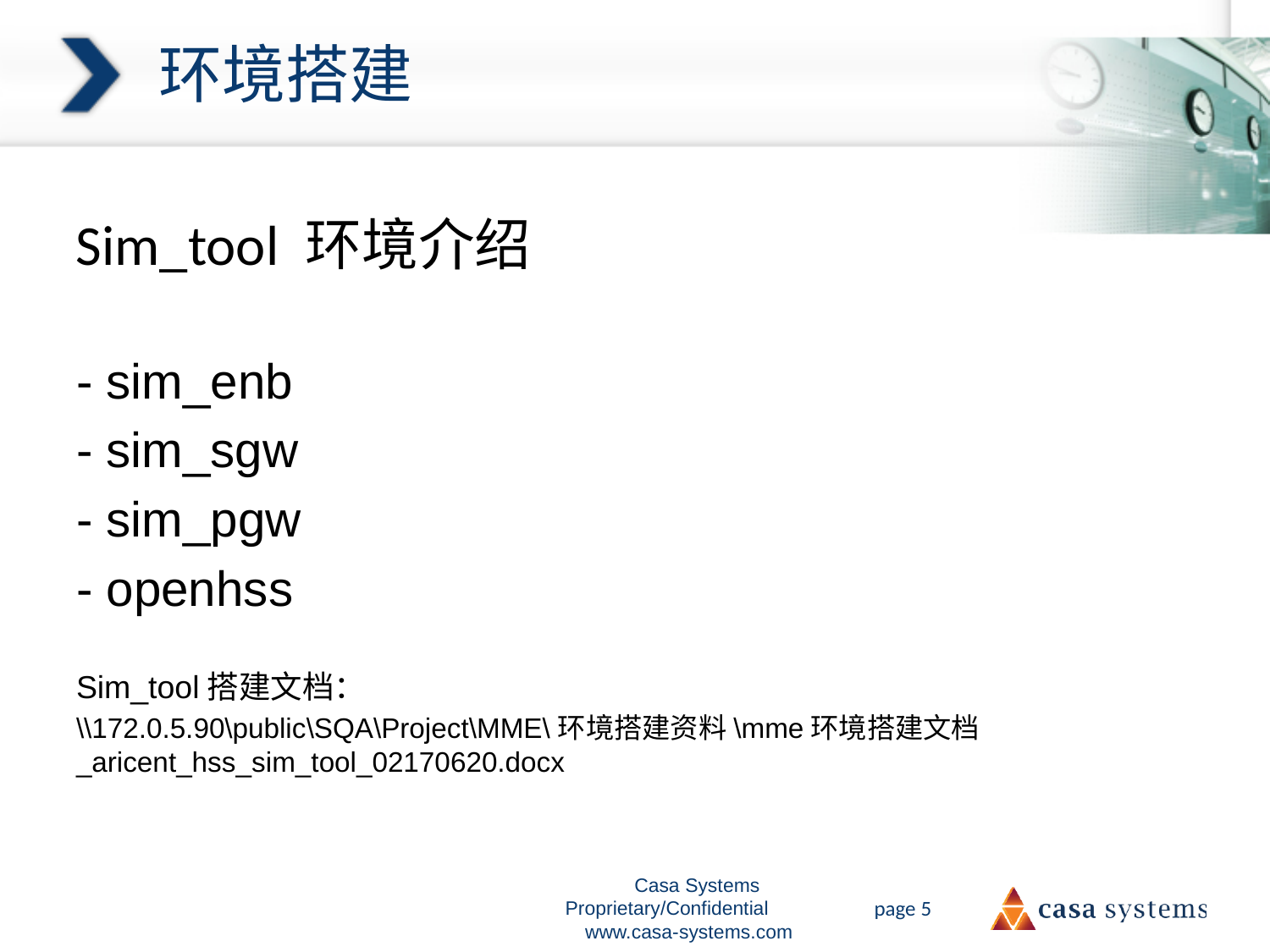

# 环境搭建
Sim_tool 环境介绍
- sim_enb
- sim_sgw
- sim_pgw
- openhss

Sim_tool搭建文档：
\\172.0.5.90\public\SQA\Project\MME\环境搭建资料\mme环境搭建文档_aricent_hss_sim_tool_02170620.docx
Casa Systems Proprietary/Confidential            www.casa-systems.com
page 5